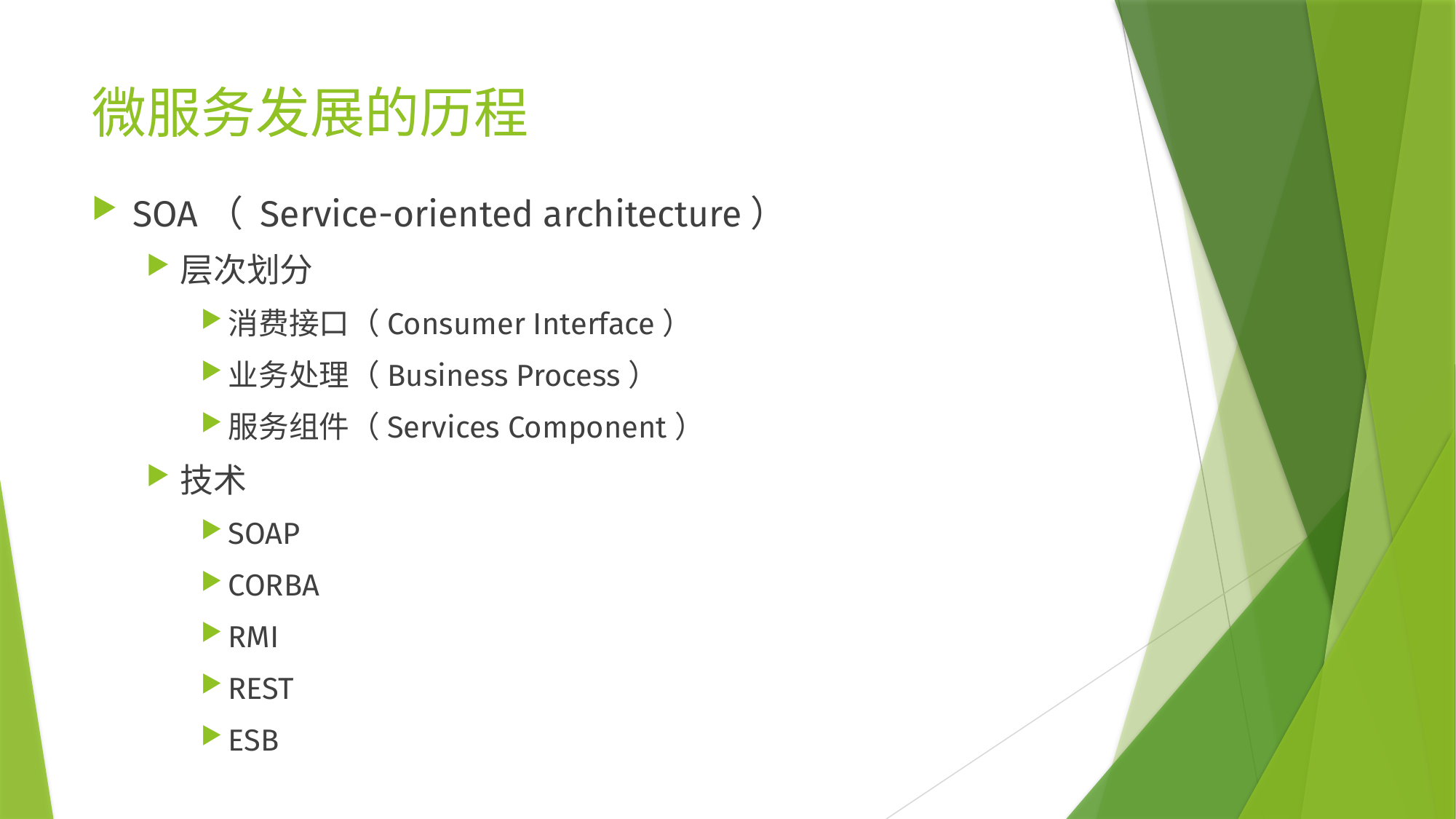

# 微服务发展的历程
SOA（ Service-oriented architecture）
层次划分
消费接口（Consumer Interface）
业务处理（Business Process）
服务组件（Services Component）
技术
SOAP
CORBA
RMI
REST
ESB